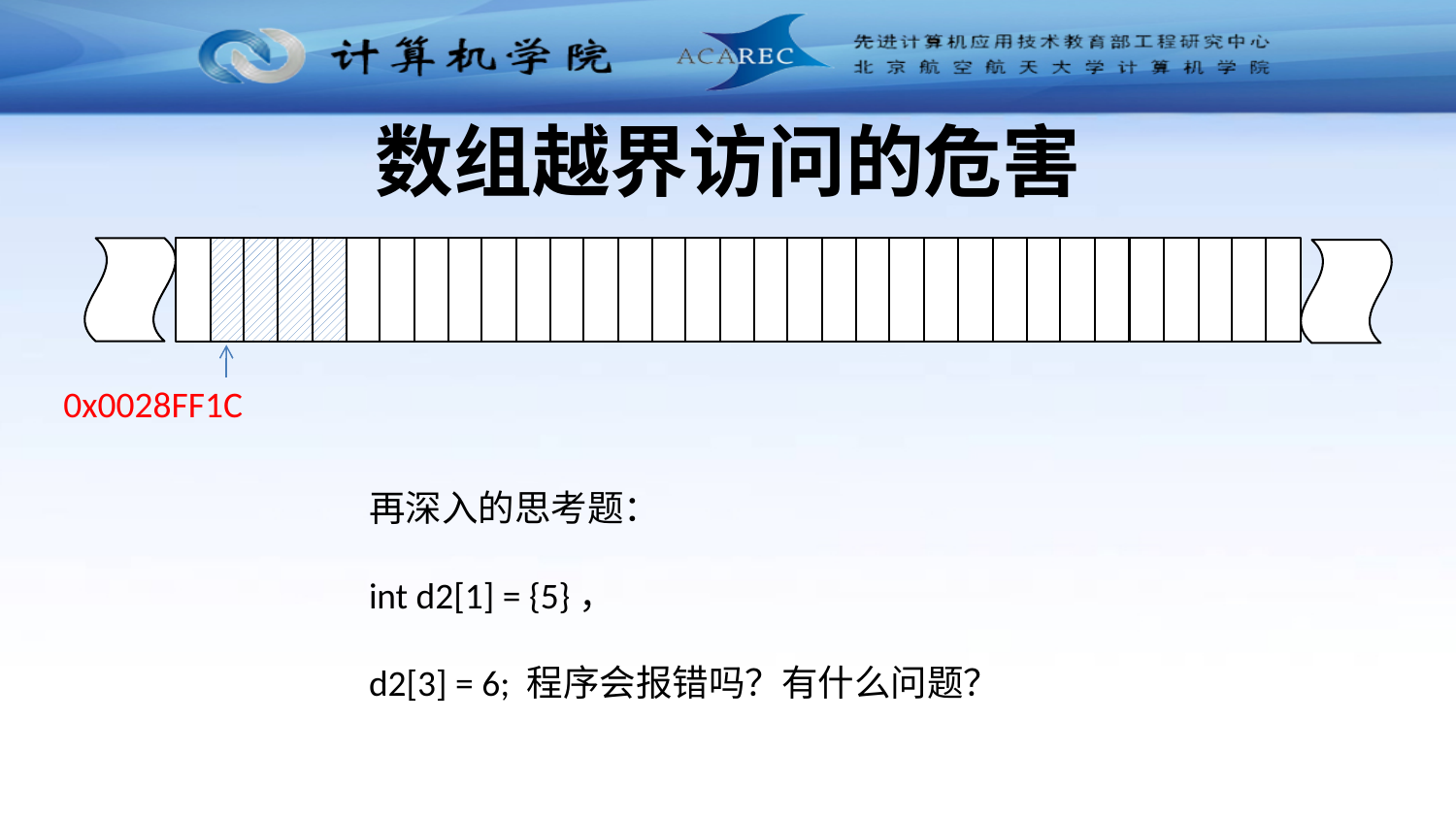

# 数组越界访问的危害

0x0028FF1C
再深入的思考题：

int d2[1] = {5}，

d2[3] = 6; 程序会报错吗？有什么问题？